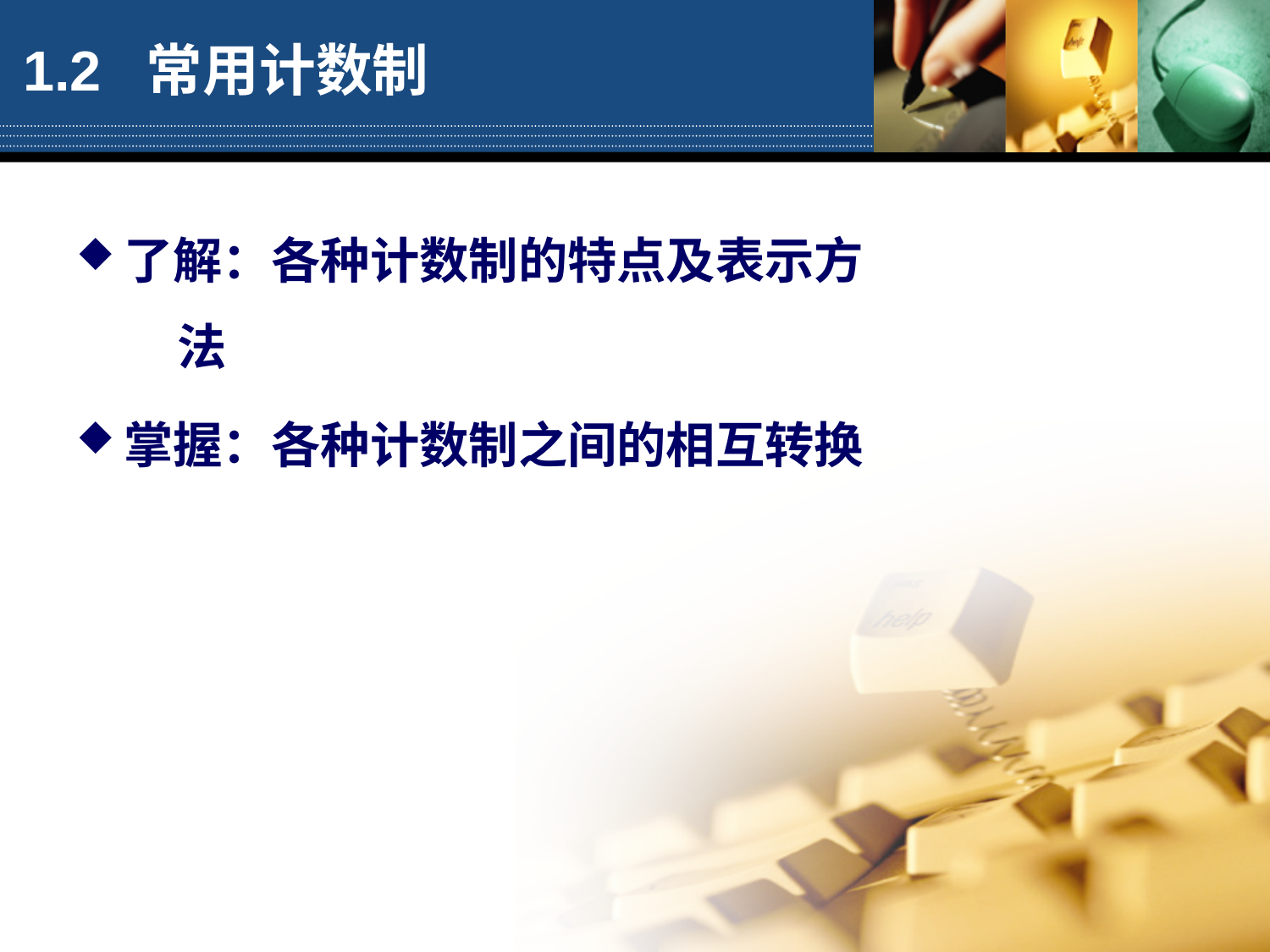

# 1.2  常用计数制
了解：各种计数制的特点及表示方
        法
掌握：各种计数制之间的相互转换